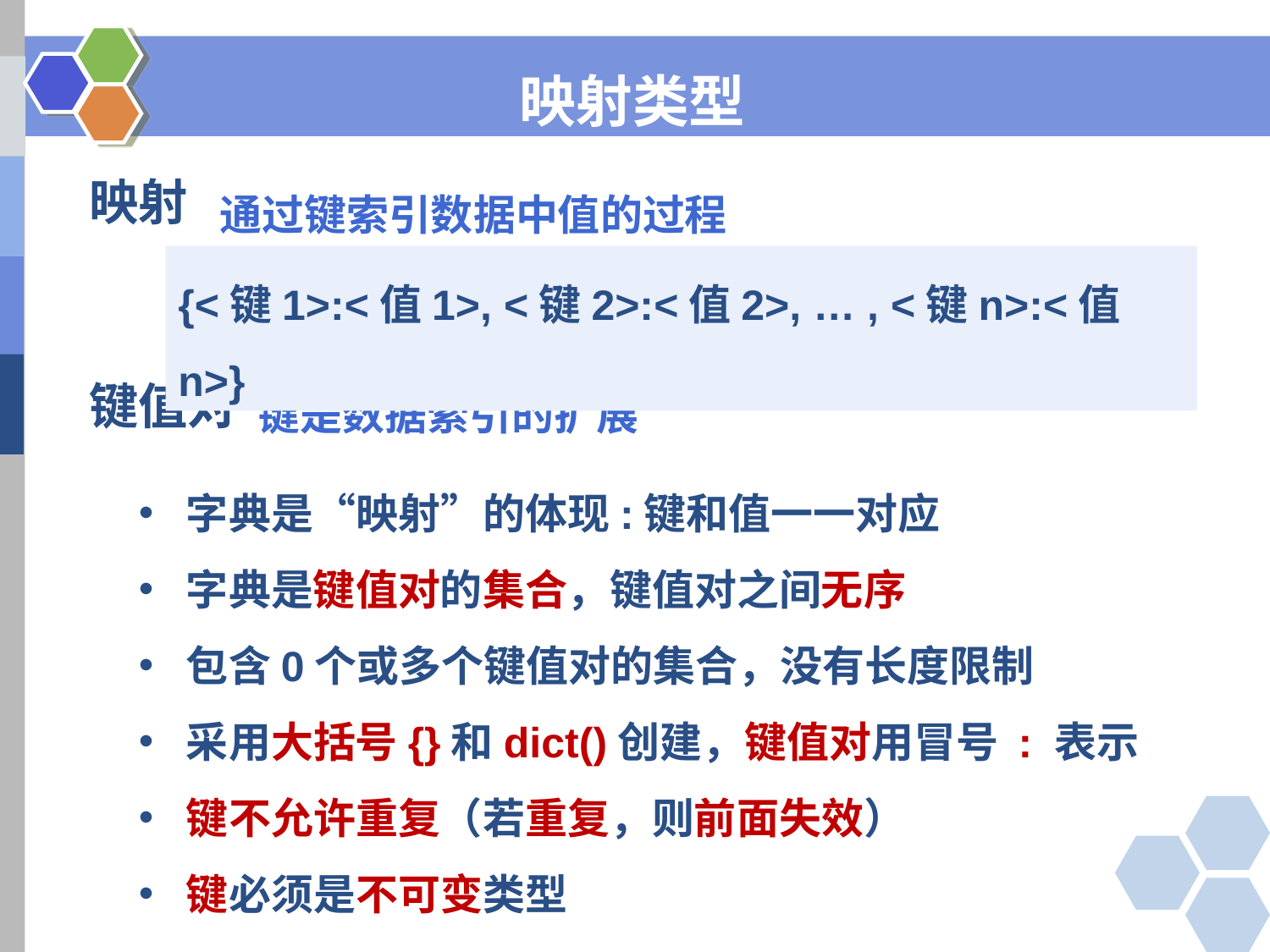

映射类型
通过键索引数据中值的过程
映射
{<键1>:<值1>, <键2>:<值2>, … , <键n>:<值n>}
键是数据索引的扩展
键值对
字典是“映射”的体现:键和值一一对应
字典是键值对的集合，键值对之间无序
包含0个或多个键值对的集合，没有长度限制
采用大括号{}和dict()创建，键值对用冒号 : 表示
键不允许重复（若重复，则前面失效）
键必须是不可变类型